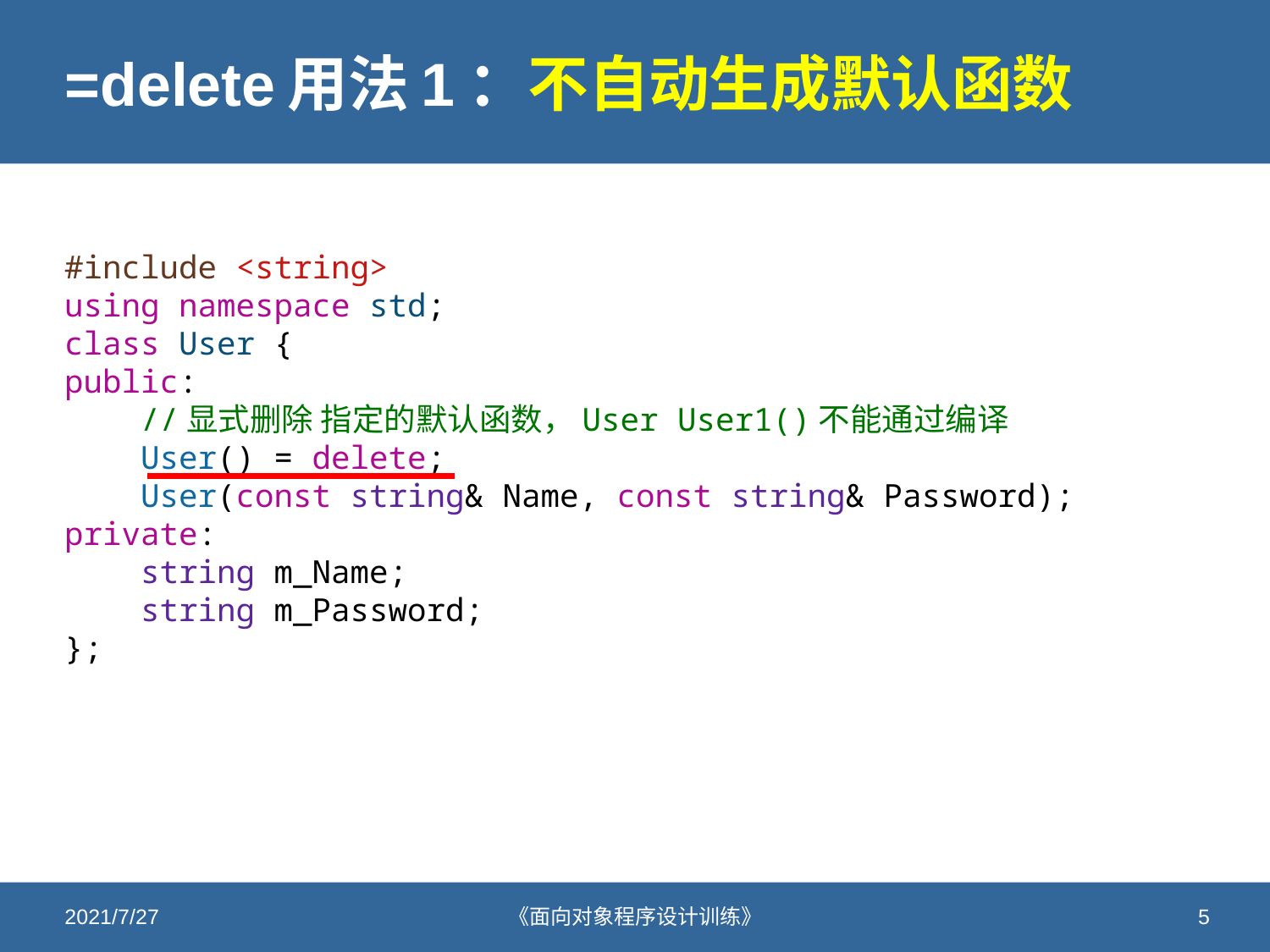

# =delete用法1：不自动生成默认函数
#include <string>
using namespace std;
class User {
public:
    //显式删除 指定的默认函数，User User1()不能通过编译
    User() = delete;
    User(const string& Name, const string& Password);
private:
    string m_Name;
    string m_Password;
};
2021/7/27
《面向对象程序设计训练》
5